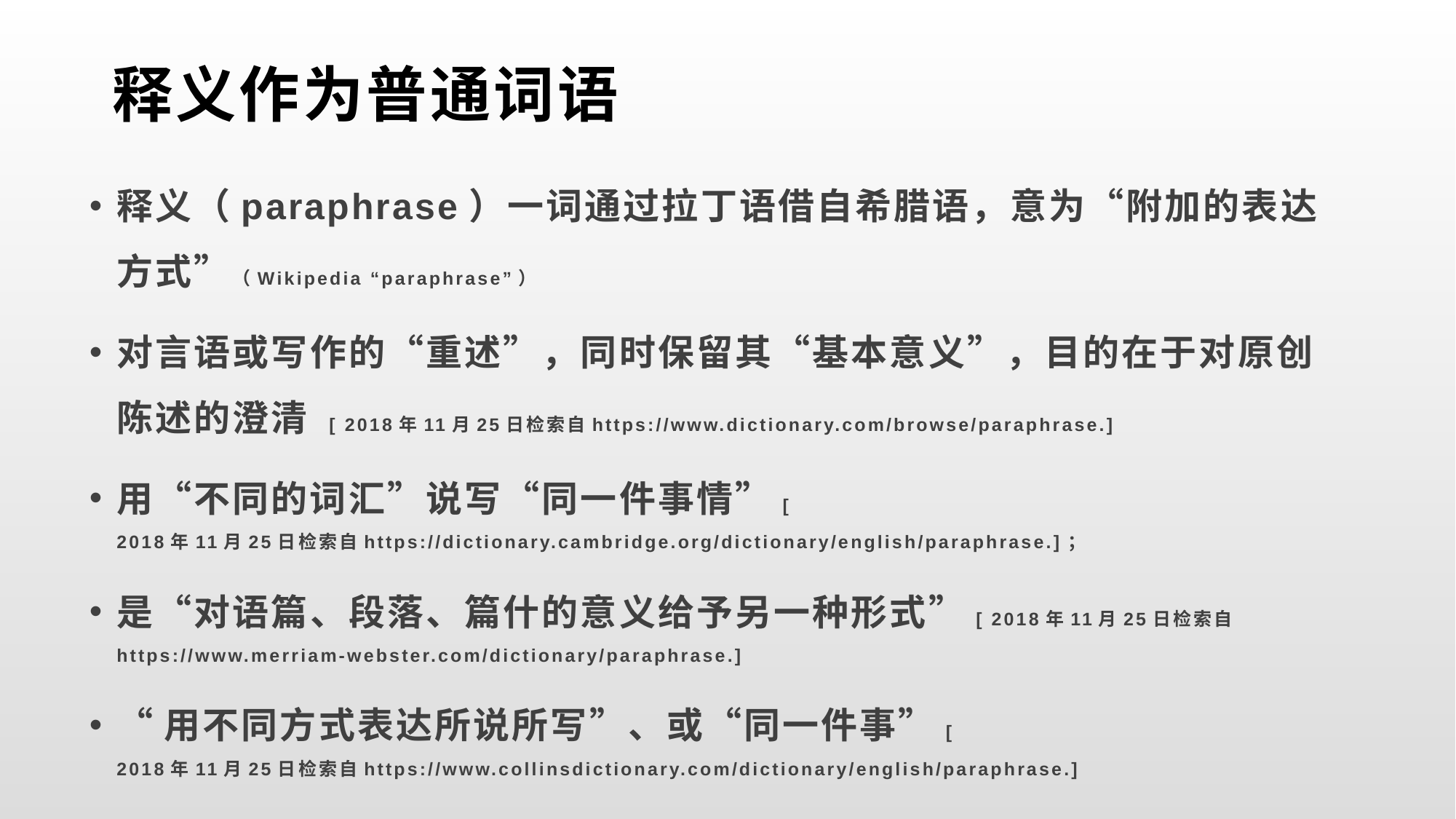

# 释义作为普通词语
释义（paraphrase）一词通过拉丁语借自希腊语，意为“附加的表达方式”（Wikipedia “paraphrase”）
对言语或写作的“重述”，同时保留其“基本意义”，目的在于对原创陈述的澄清 [ 2018年11月25日检索自https://www.dictionary.com/browse/paraphrase.]
用“不同的词汇”说写“同一件事情”[ 2018年11月25日检索自https://dictionary.cambridge.org/dictionary/english/paraphrase.]；
是“对语篇、段落、篇什的意义给予另一种形式”[ 2018年11月25日检索自https://www.merriam-webster.com/dictionary/paraphrase.]
“用不同方式表达所说所写”、或“同一件事”[ 2018年11月25日检索自https://www.collinsdictionary.com/dictionary/english/paraphrase.]